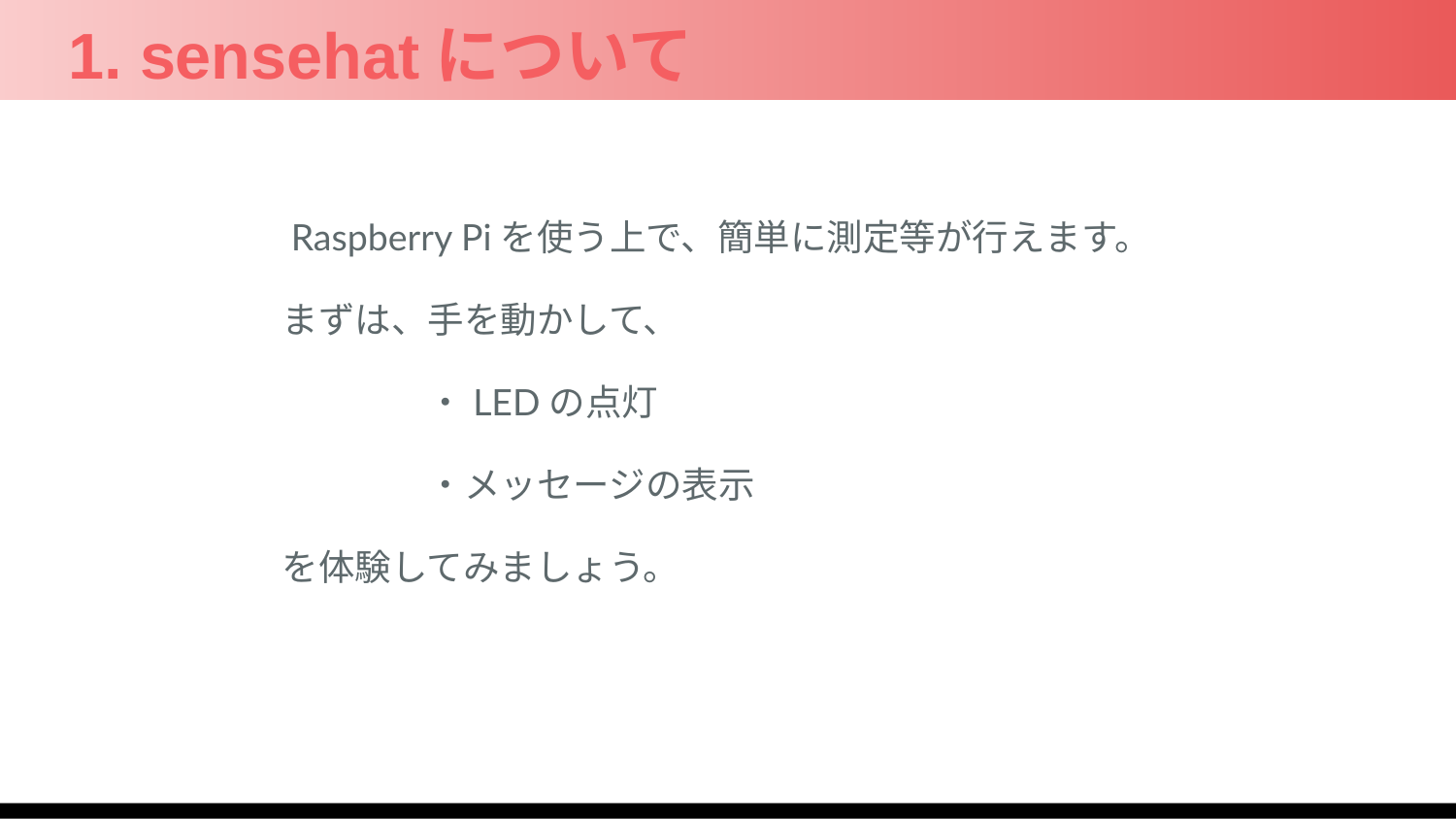

1. sensehatについて

　　　　　　Raspberry Piを使う上で、簡単に測定等が行えます。
　　　　　　まずは、手を動かして、
　　　　　　　　　　・LEDの点灯
　　　　　　　　　　・メッセージの表示
　　　　　　を体験してみましょう。